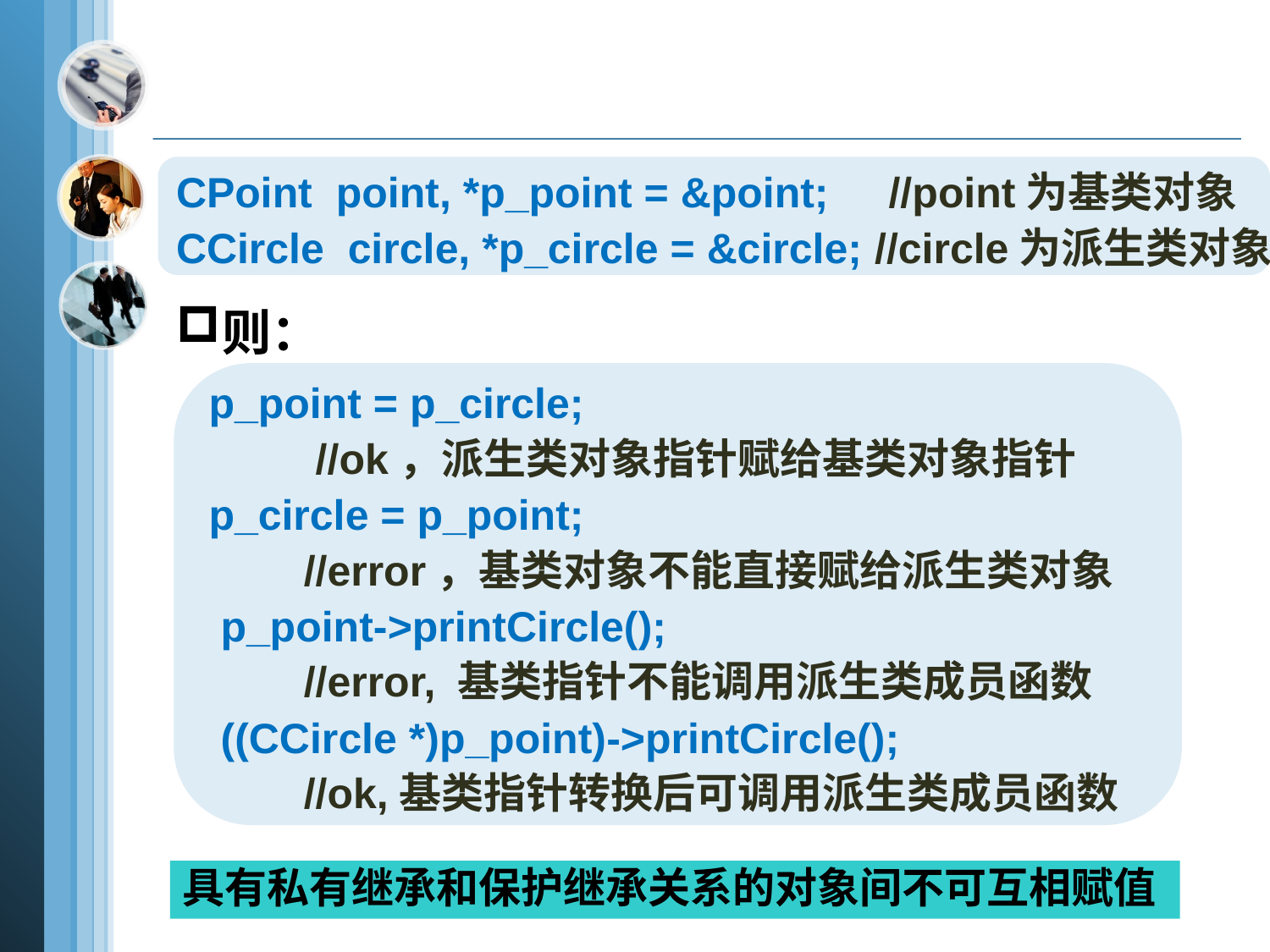

CPoint  point, *p_point = &point;     //point为基类对象
CCircle  circle, *p_circle = &circle; //circle为派生类对象
则：
p_point = p_circle;
         //ok，派生类对象指针赋给基类对象指针
p_circle = p_point;
        //error，基类对象不能直接赋给派生类对象
 p_point->printCircle();
        //error, 基类指针不能调用派生类成员函数
 ((CCircle *)p_point)->printCircle();
        //ok,基类指针转换后可调用派生类成员函数

具有私有继承和保护继承关系的对象间不可互相赋值